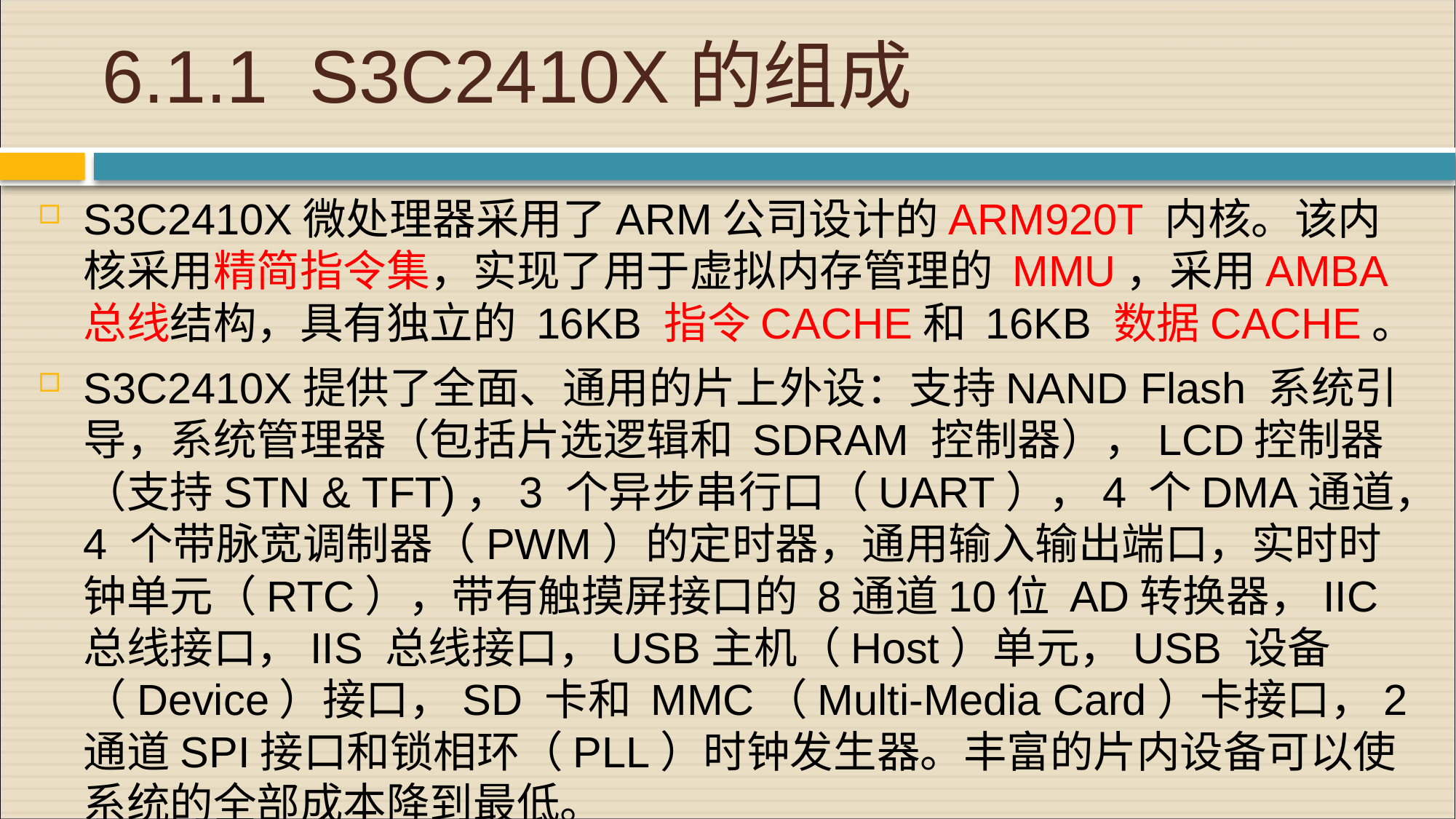

# 6.1.1  S3C2410X的组成
S3C2410X微处理器采用了ARM公司设计的ARM920T 内核。该内核采用精简指令集，实现了用于虚拟内存管理的 MMU，采用AMBA总线结构，具有独立的 16KB 指令CACHE和 16KB 数据CACHE。
S3C2410X提供了全面、通用的片上外设：支持NAND Flash 系统引导，系统管理器（包括片选逻辑和 SDRAM 控制器），LCD控制器（支持STN & TFT)，3 个异步串行口（UART），4 个DMA通道，4 个带脉宽调制器（PWM）的定时器，通用输入输出端口，实时时钟单元（RTC），带有触摸屏接口的 8通道10位 AD转换器，IIC 总线接口，IIS 总线接口，USB主机（Host）单元，USB 设备（Device）接口，SD 卡和 MMC（Multi-Media Card）卡接口，2 通道SPI接口和锁相环（PLL）时钟发生器。丰富的片内设备可以使系统的全部成本降到最低。